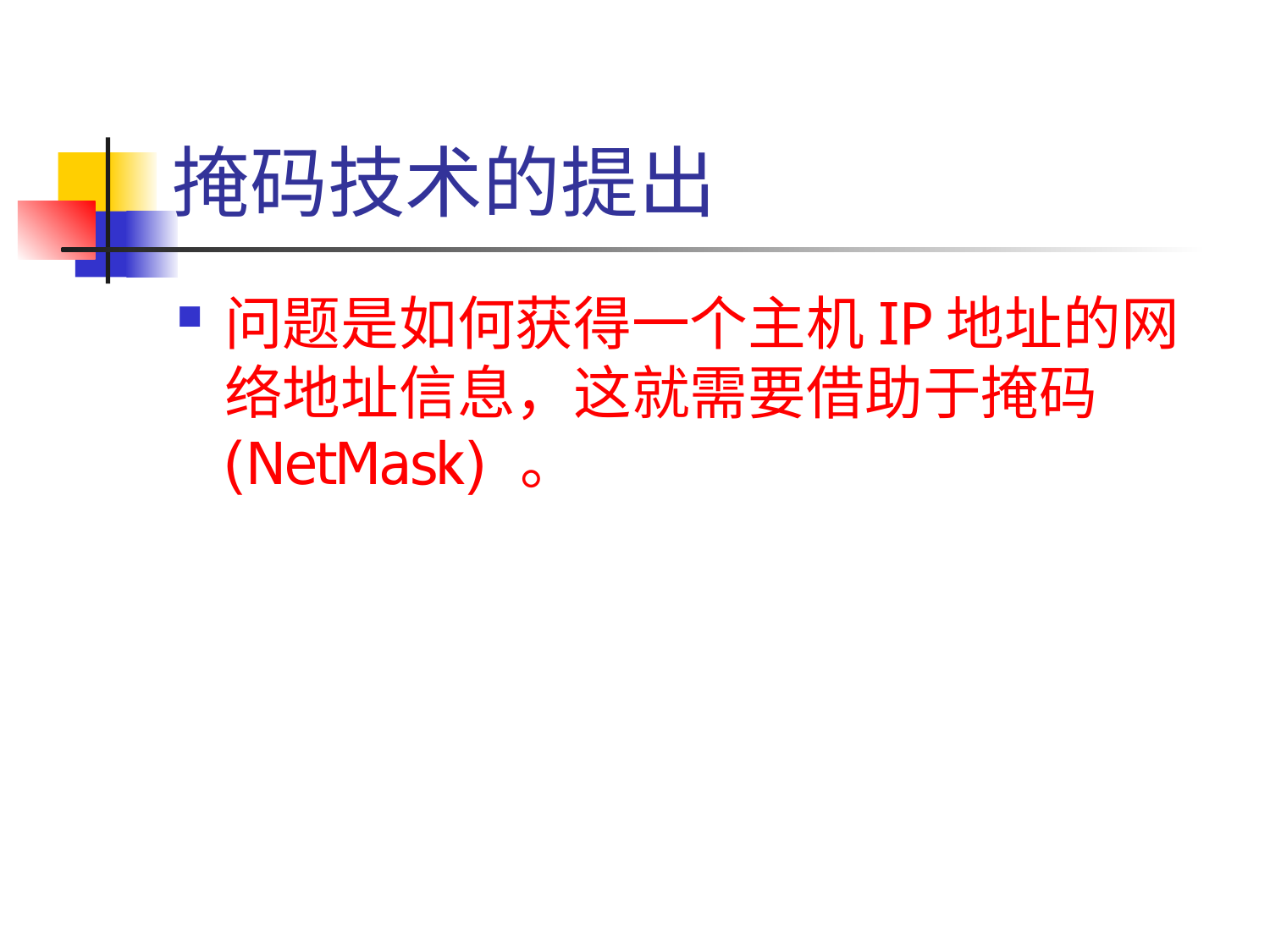

# 掩码技术的提出
问题是如何获得一个主机IP地址的网络地址信息，这就需要借助于掩码(NetMask) 。